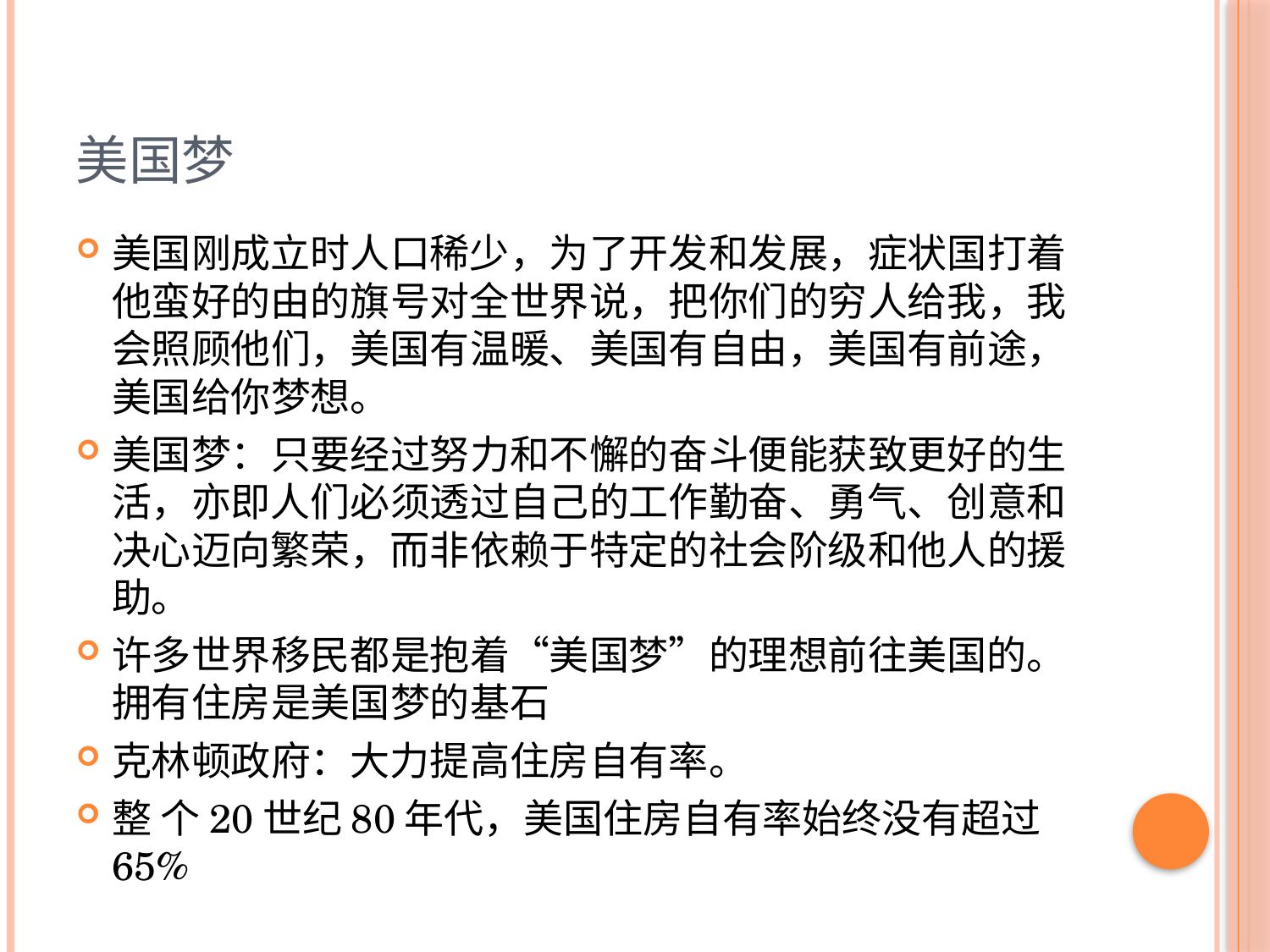

# 美国梦
美国刚成立时人口稀少，为了开发和发展，症状国打着他蛮好的由的旗号对全世界说，把你们的穷人给我，我会照顾他们，美国有温暖、美国有自由，美国有前途，美国给你梦想。
美国梦：只要经过努力和不懈的奋斗便能获致更好的生活，亦即人们必须透过自己的工作勤奋、勇气、创意和决心迈向繁荣，而非依赖于特定的社会阶级和他人的援助。
许多世界移民都是抱着“美国梦”的理想前往美国的。拥有住房是美国梦的基石
克林顿政府：大力提高住房自有率。
整 个20世纪80年代，美国住房自有率始终没有超过65%